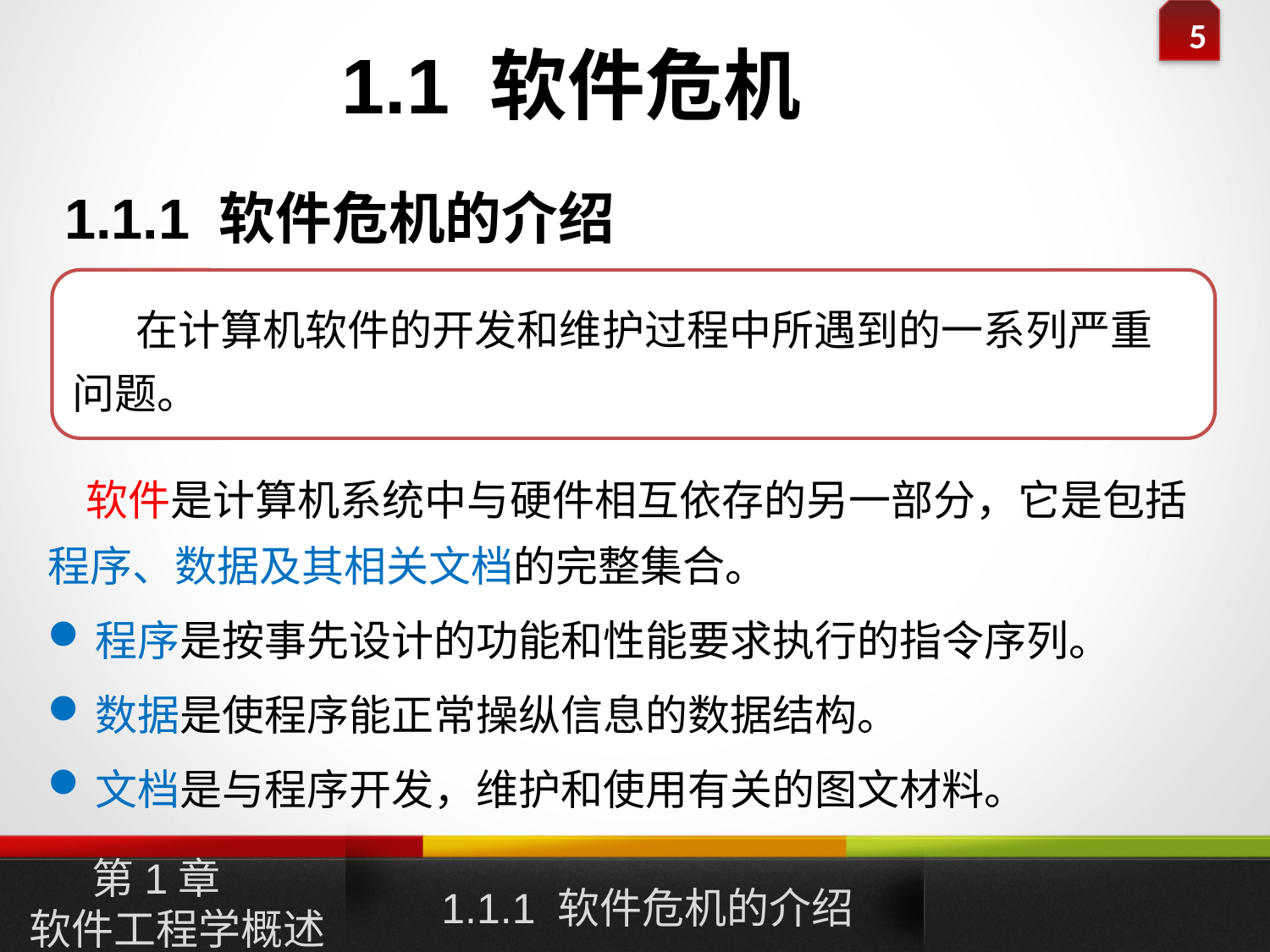

1.1 软件危机
1.1.1 软件危机的介绍
在计算机软件的开发和维护过程中所遇到的一系列严重问题。
   软件是计算机系统中与硬件相互依存的另一部分，它是包括程序、数据及其相关文档的完整集合。
程序是按事先设计的功能和性能要求执行的指令序列。
数据是使程序能正常操纵信息的数据结构。
文档是与程序开发，维护和使用有关的图文材料。
1.1.1 软件危机的介绍